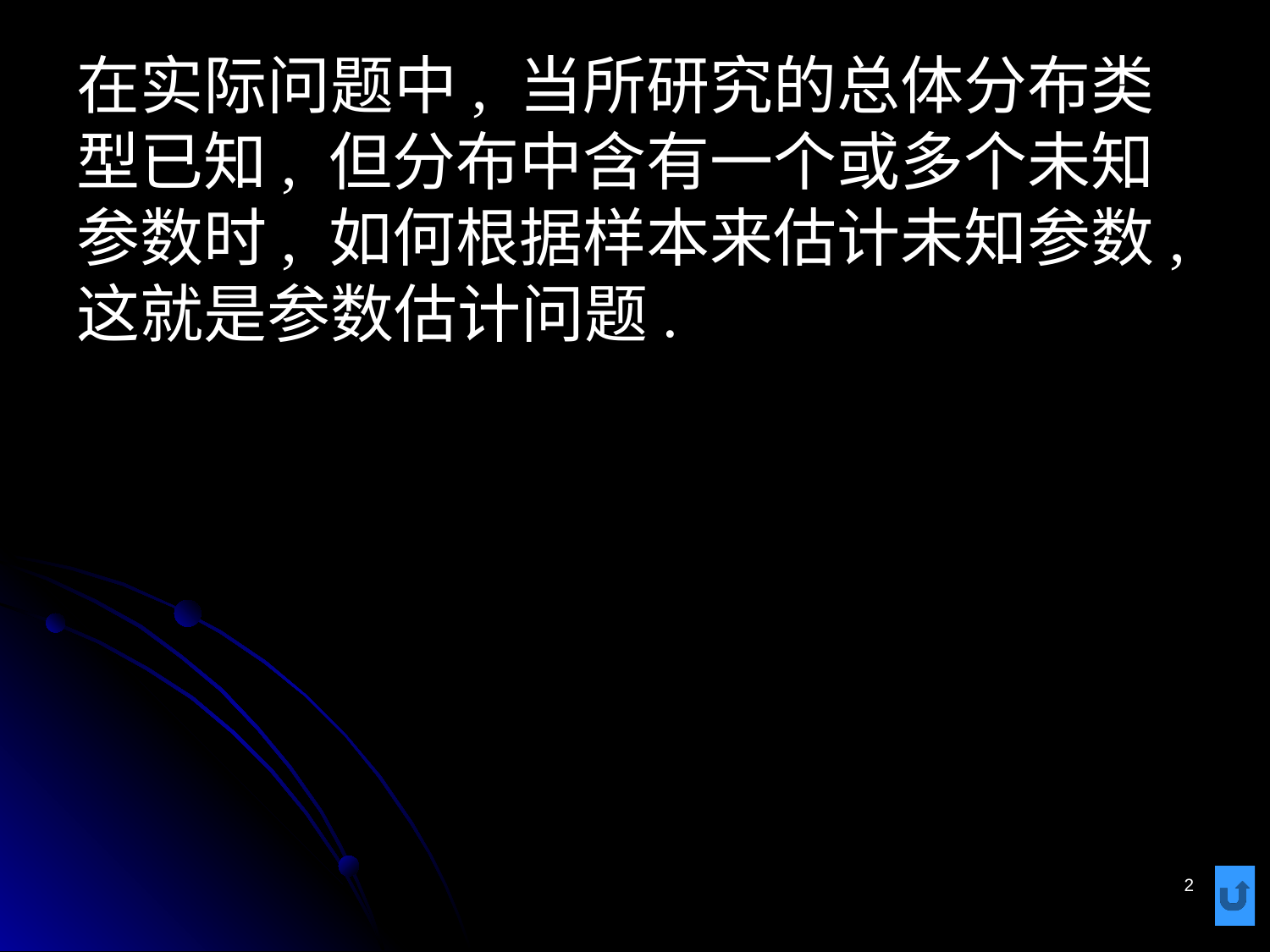

# 在实际问题中, 当所研究的总体分布类型已知, 但分布中含有一个或多个未知参数时, 如何根据样本来估计未知参数, 这就是参数估计问题.
2